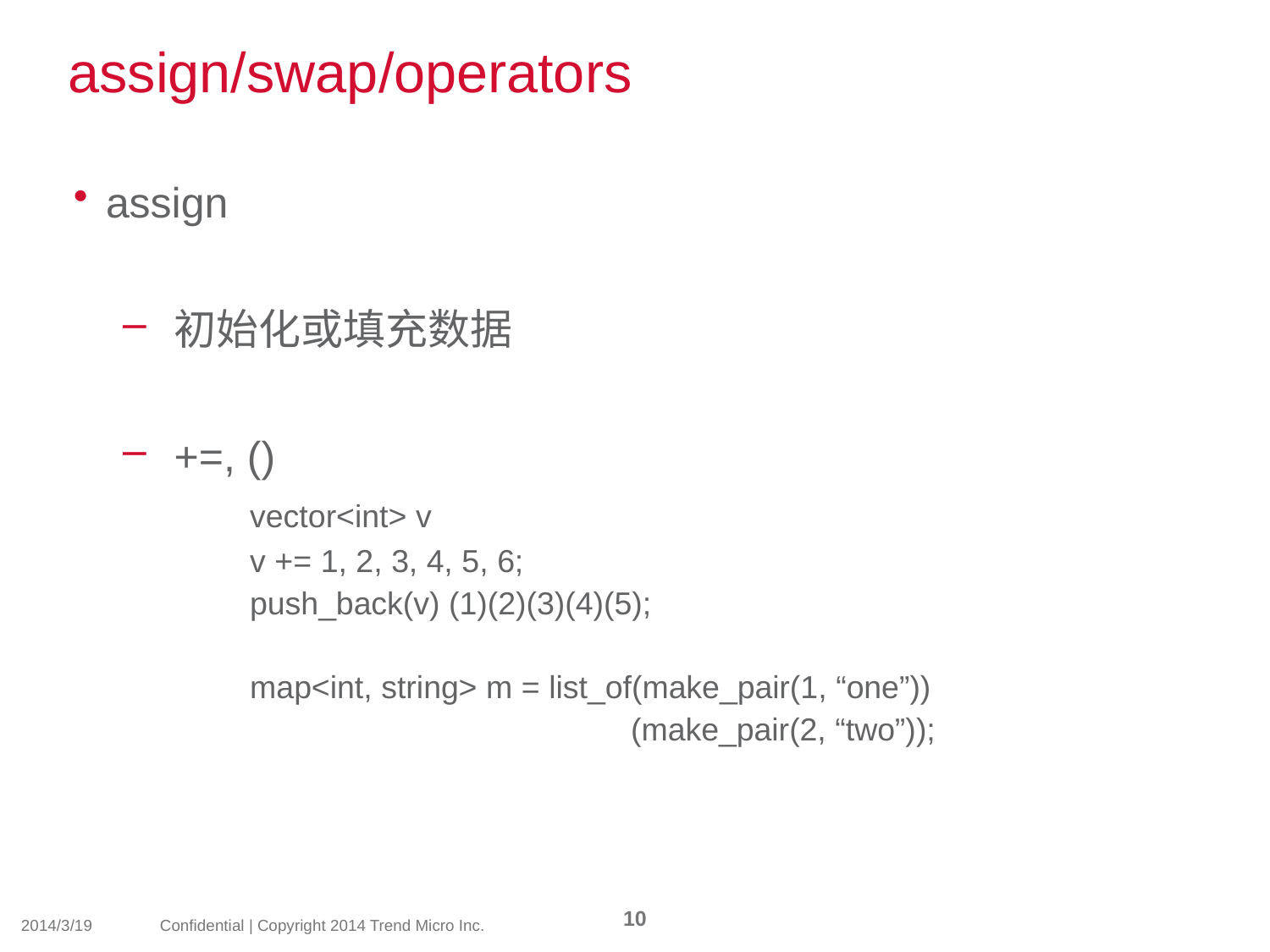

# assign/swap/operators
assign

初始化或填充数据

+=, ()
	vector<int> v
	v += 1, 2, 3, 4, 5, 6;
	push_back(v) (1)(2)(3)(4)(5);

	map<int, string> m = list_of(make_pair(1, “one”))
				(make_pair(2, “two”));
10
2014/3/19
Confidential | Copyright 2014 Trend Micro Inc.